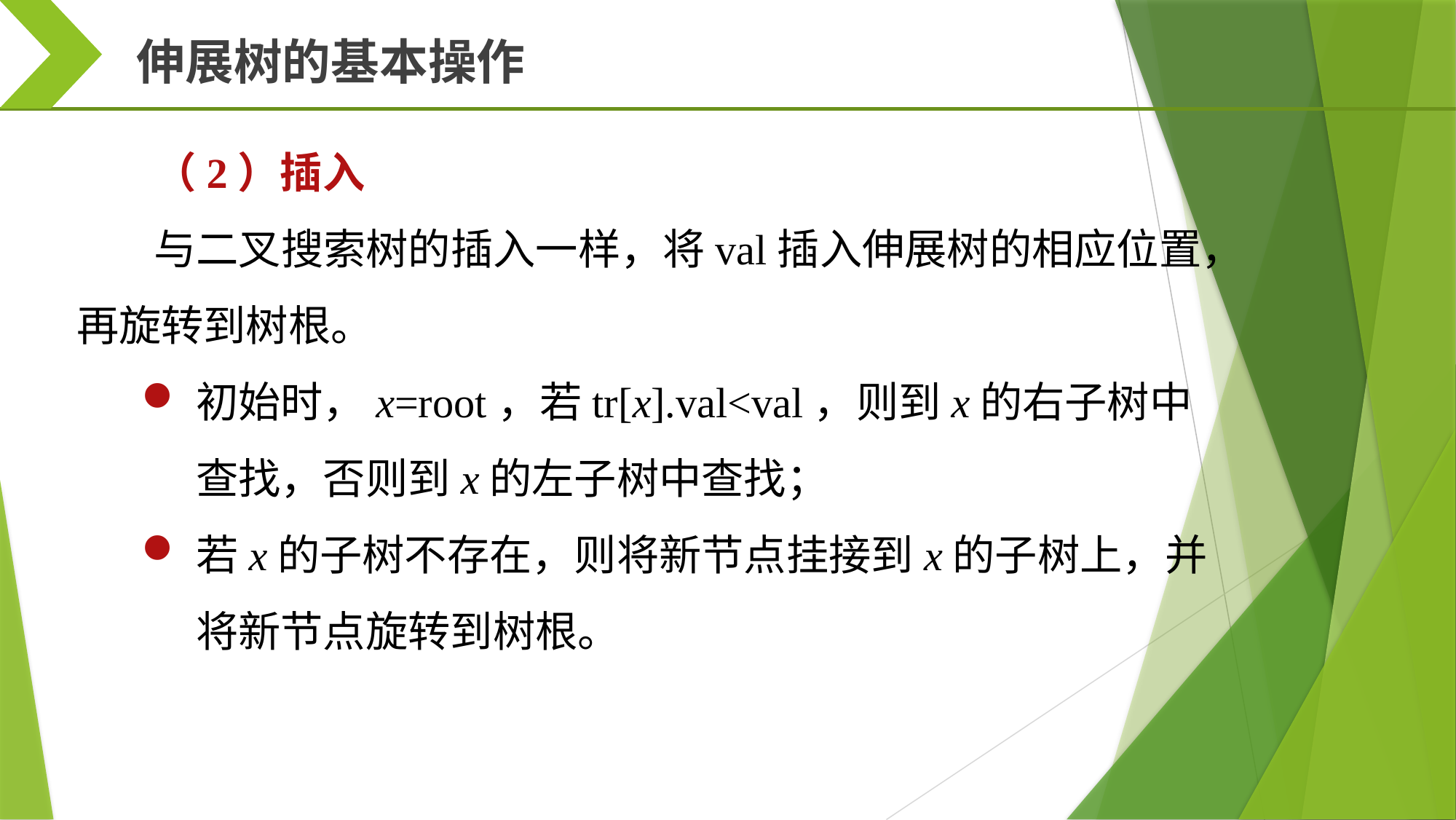

伸展树的基本操作
（2）插入
与二叉搜索树的插入一样，将val插入伸展树的相应位置，再旋转到树根。
初始时，x=root，若tr[x].val<val，则到x的右子树中查找，否则到x的左子树中查找；
若x的子树不存在，则将新节点挂接到x的子树上，并将新节点旋转到树根。